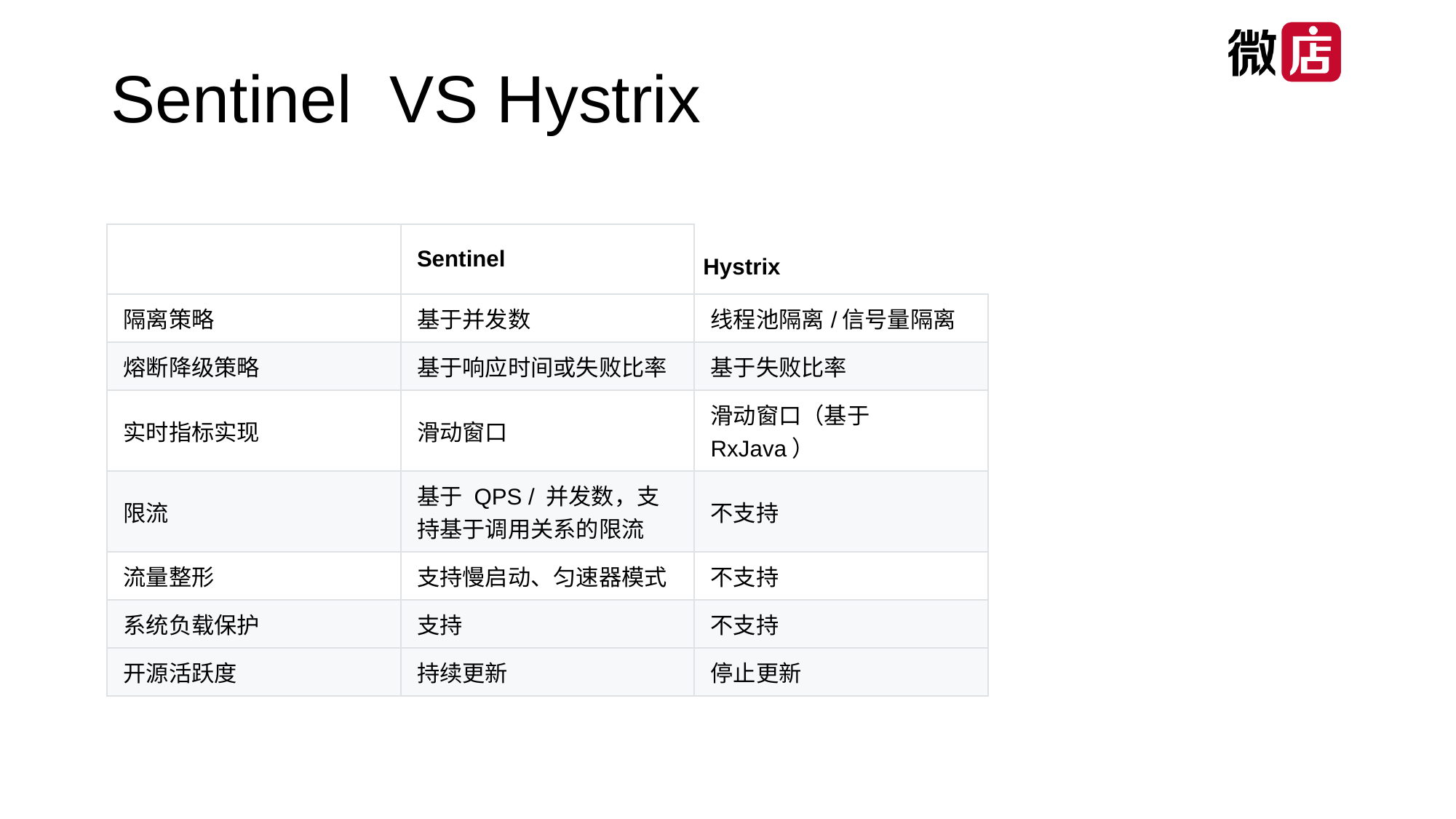

# Sentinel  VS Hystrix
|  | Sentinel | Hystrix |
| --- | --- | --- |
| 隔离策略 | 基于并发数 | 线程池隔离/信号量隔离 |
| 熔断降级策略 | 基于响应时间或失败比率 | 基于失败比率 |
| 实时指标实现 | 滑动窗口 | 滑动窗口（基于 RxJava） |
| 限流 | 基于 QPS / 并发数，支持基于调用关系的限流 | 不支持 |
| 流量整形 | 支持慢启动、匀速器模式 | 不支持 |
| 系统负载保护 | 支持 | 不支持 |
| 开源活跃度 | 持续更新 | 停止更新 |